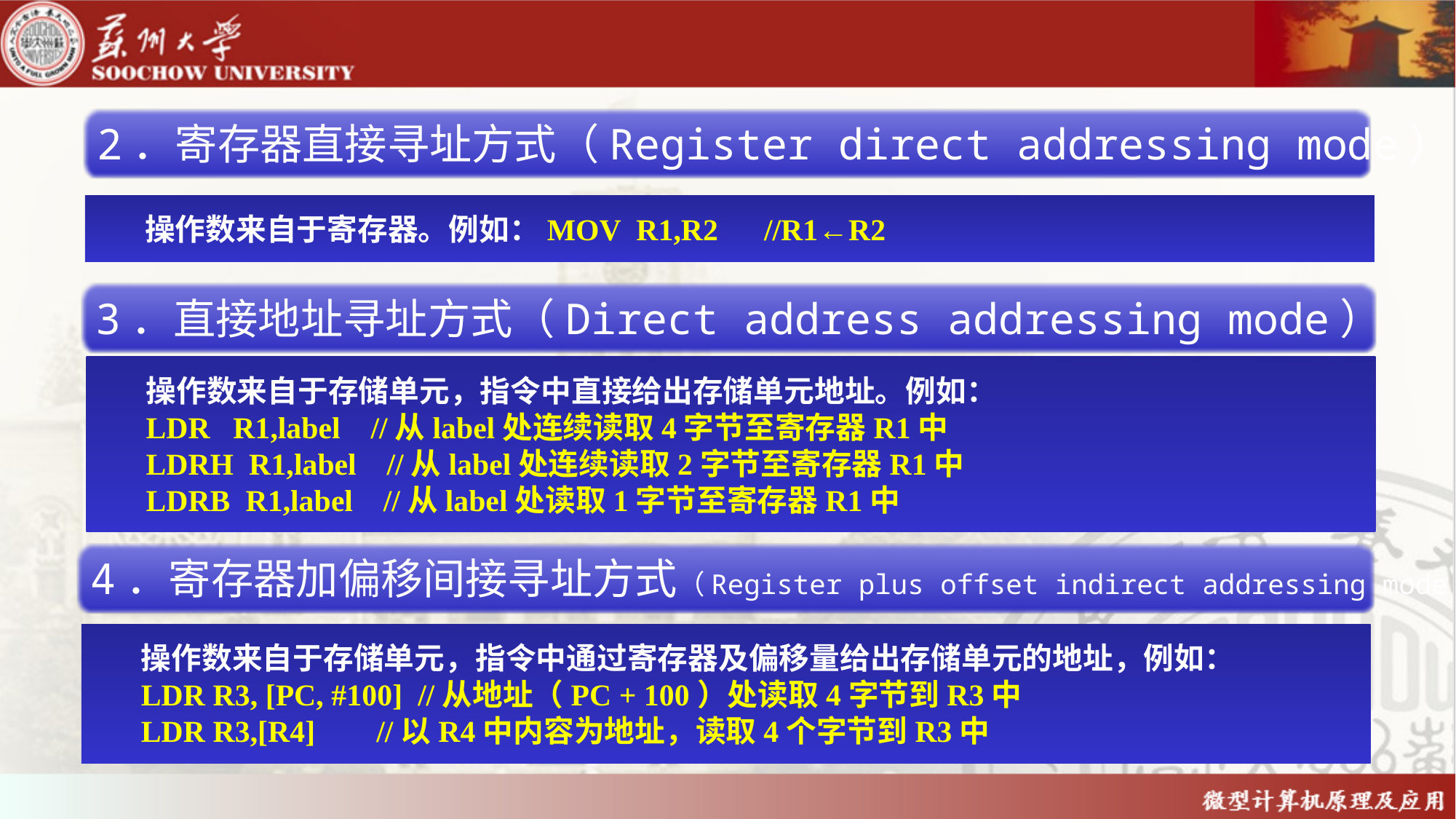

2．寄存器直接寻址方式（Register direct addressing mode）
操作数来自于寄存器。例如：MOV  R1,R2      //R1←R2
3．直接地址寻址方式（Direct address addressing mode）
操作数来自于存储单元，指令中直接给出存储单元地址。例如：
LDR   R1,label    //从label处连续读取4字节至寄存器R1中
LDRH  R1,label    //从label处连续读取2字节至寄存器R1中
LDRB  R1,label    //从label处读取1字节至寄存器R1中
4．寄存器加偏移间接寻址方式（Register plus offset indirect addressing mode）
操作数来自于存储单元，指令中通过寄存器及偏移量给出存储单元的地址，例如：
LDR R3, [PC, #100]  //从地址（PC + 100）处读取4字节到R3中
LDR R3,[R4]        //以R4中内容为地址，读取4个字节到R3中